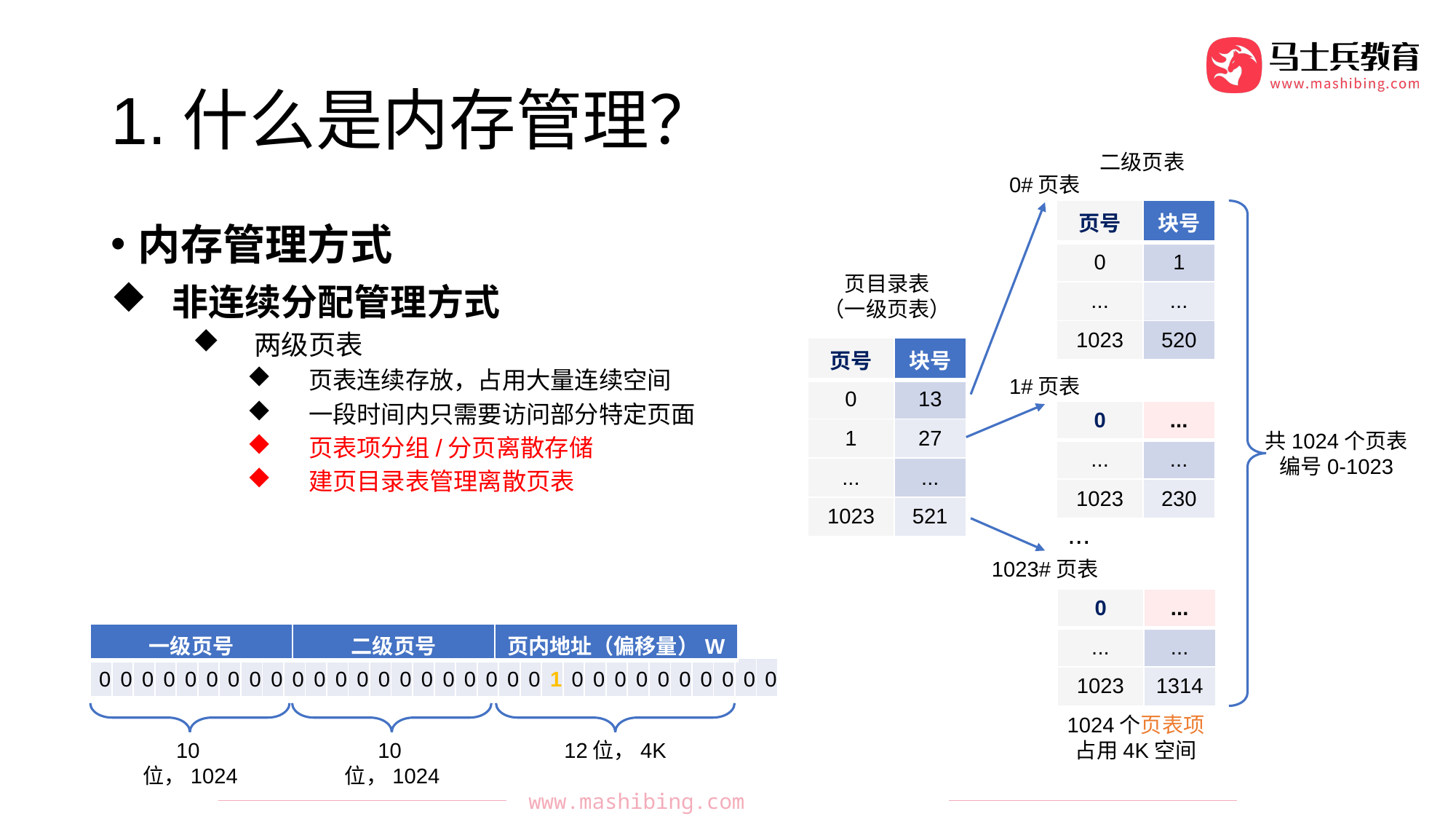

# 1.什么是内存管理？
二级页表
0#页表
| 页号 | 块号 |
| --- | --- |
| 0 | 1 |
| ... | ... |
| 1023 | 520 |

内存管理方式
非连续分配管理方式
两级页表
页表连续存放，占用大量连续空间
一段时间内只需要访问部分特定页面
页表项分组/分页离散存储
建页目录表管理离散页表
页目录表
（一级页表）
| 页号 | 块号 |
| --- | --- |
| 0 | 13 |
| 1 | 27 |
| ... | ... |
| 1023 | 521 |
1#页表
| 0 | ... |
| --- | --- |
| ... | ... |
| 1023 | 230 |
共1024个页表
编号0-1023
...
1023#页表
| 0 | ... |
| --- | --- |
| ... | ... |
| 1023 | 1314 |
| 一级页号 | 二级页号 | 页内地址（偏移量）W |
| --- | --- | --- |
| 0 | 0 | 0 | 0 | 0 | 0 | 0 | 0 | 0 | 0 | 0 | 0 | 0 | 0 | 0 | 0 | 0 | 0 | 0 | 0 | 0 | 1 | 0 | 0 | 0 | 0 | 0 | 0 | 0 | 0 | 0 | 0 |
| --- | --- | --- | --- | --- | --- | --- | --- | --- | --- | --- | --- | --- | --- | --- | --- | --- | --- | --- | --- | --- | --- | --- | --- | --- | --- | --- | --- | --- | --- | --- | --- |

12位，4K

10位，1024

10位，1024
1024个页表项
占用4K空间